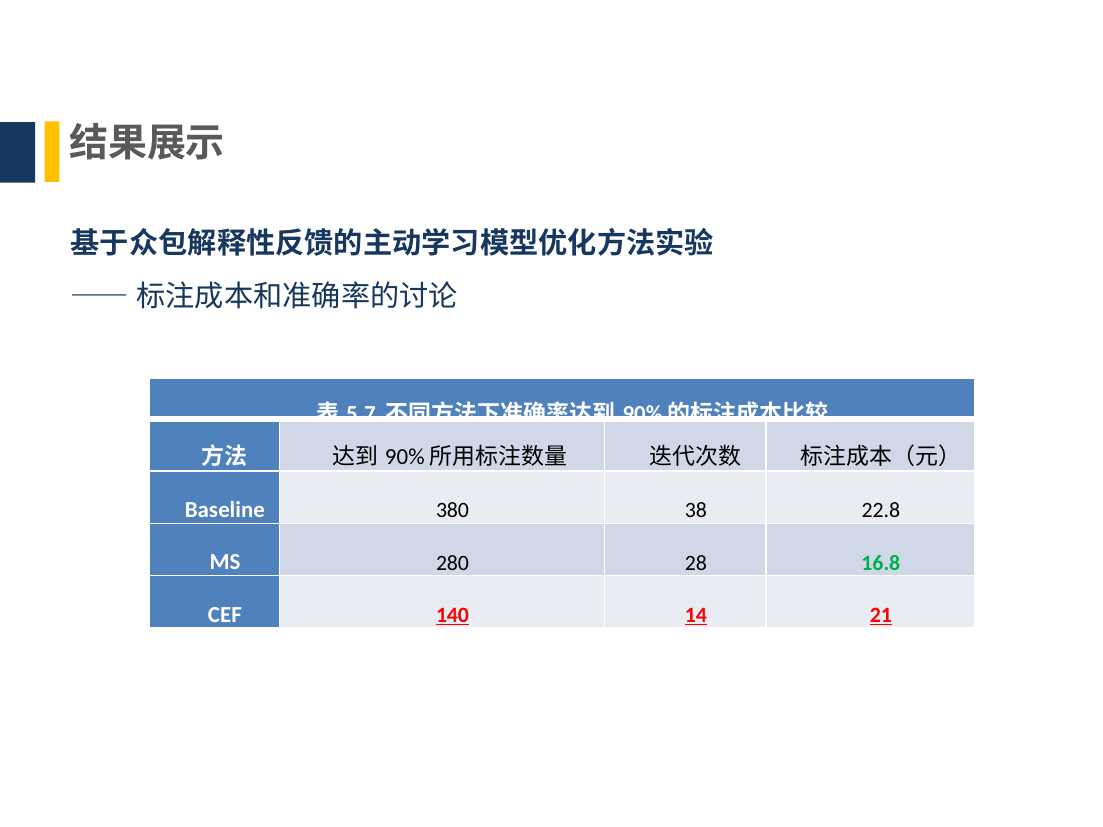

结果展示

基于众包解释性反馈的主动学习模型优化方法实验
——标注成本和准确率的讨论
| 表5.7 不同方法下准确率达到90%的标注成本比较 |  |  |  |
| --- | --- | --- | --- |
| 方法 | 达到90%所用标注数量 | 迭代次数 | 标注成本（元） |
| Baseline | 380 | 38 | 22.8 |
| MS | 280 | 28 | 16.8 |
| CEF | 140 | 14 | 21 |